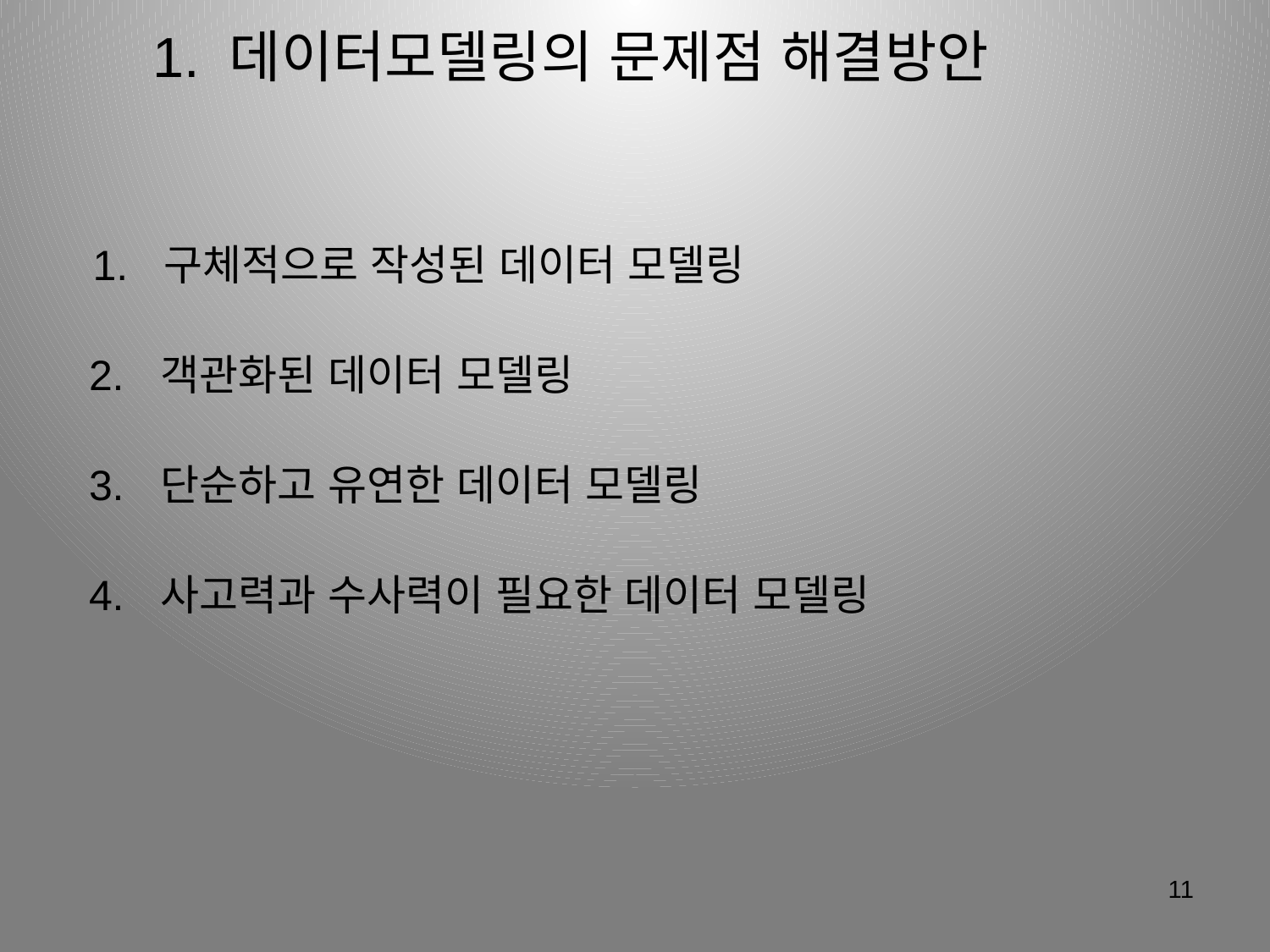

1. 데이터모델링의 문제점 해결방안
구체적으로 작성된 데이터 모델링
객관화된 데이터 모델링
단순하고 유연한 데이터 모델링
사고력과 수사력이 필요한 데이터 모델링

11